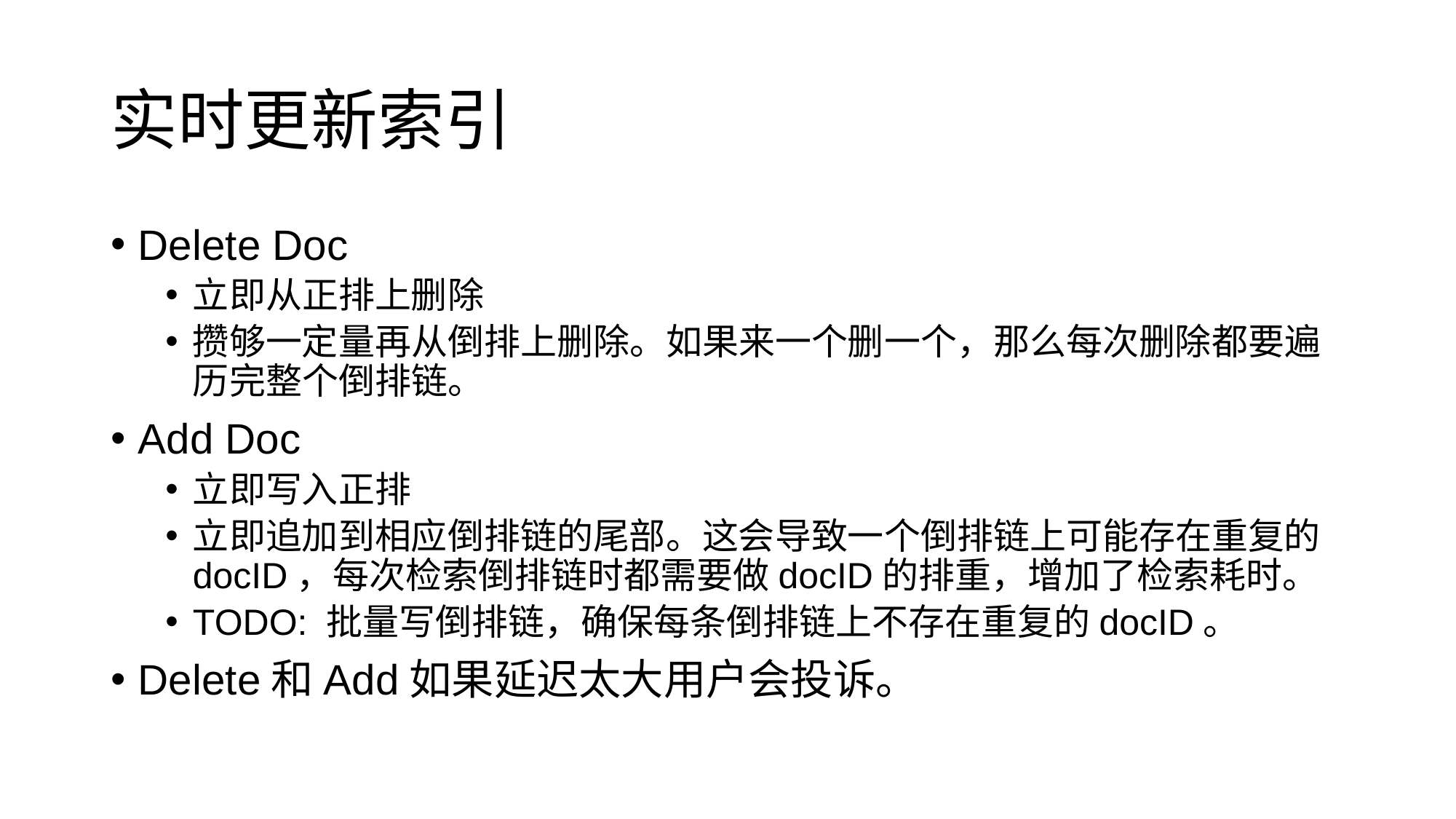

# 实时更新索引
Delete Doc
立即从正排上删除
攒够一定量再从倒排上删除。如果来一个删一个，那么每次删除都要遍历完整个倒排链。
Add Doc
立即写入正排
立即追加到相应倒排链的尾部。这会导致一个倒排链上可能存在重复的docID，每次检索倒排链时都需要做docID的排重，增加了检索耗时。
TODO: 批量写倒排链，确保每条倒排链上不存在重复的docID。
Delete和Add如果延迟太大用户会投诉。